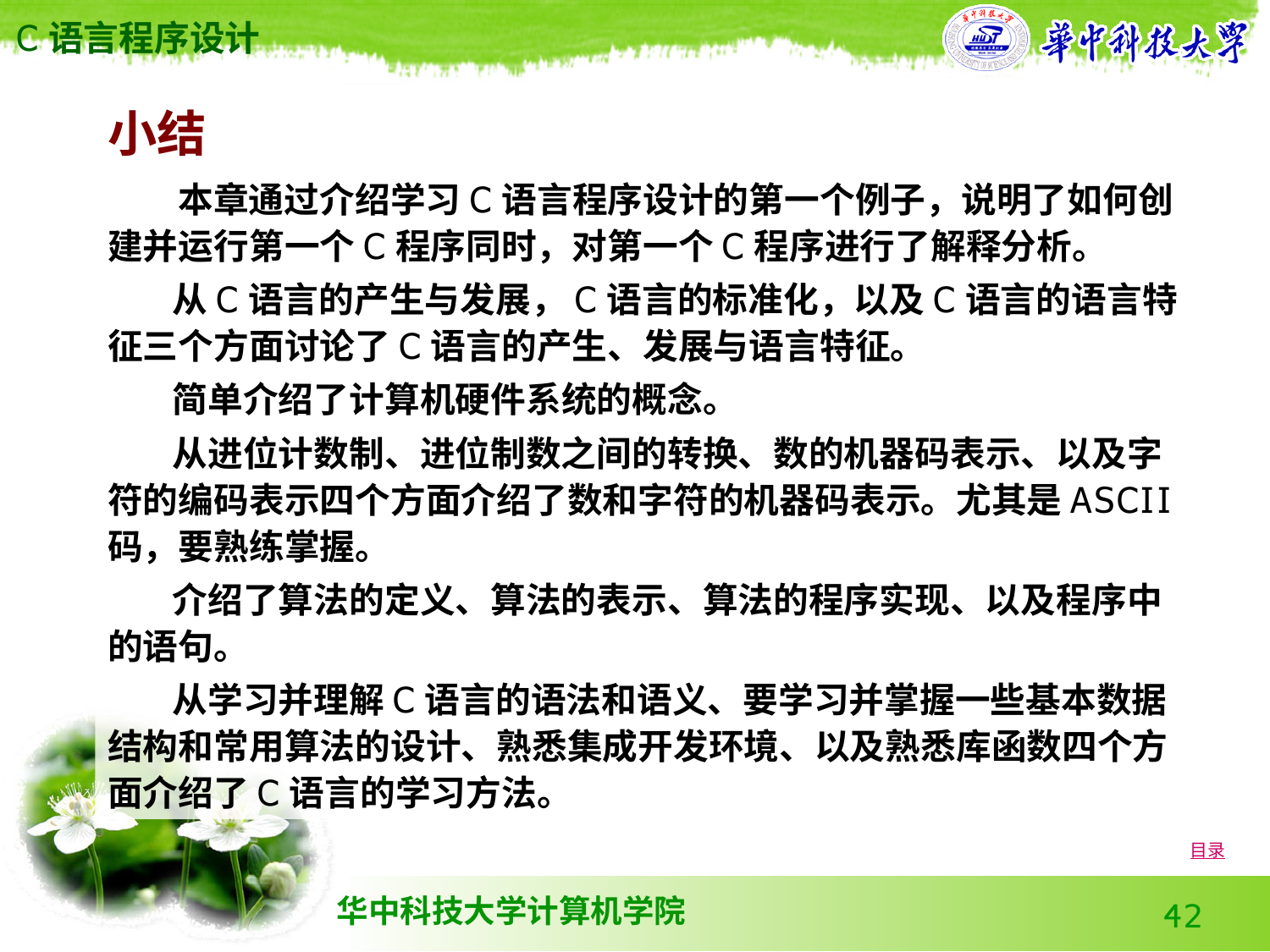

小结
　　本章通过介绍学习C语言程序设计的第一个例子，说明了如何创建并运行第一个C程序同时，对第一个C程序进行了解释分析。
       从C语言的产生与发展，C语言的标准化，以及C语言的语言特征三个方面讨论了C语言的产生、发展与语言特征。
       简单介绍了计算机硬件系统的概念。
       从进位计数制、进位制数之间的转换、数的机器码表示、以及字符的编码表示四个方面介绍了数和字符的机器码表示。尤其是ASCII码，要熟练掌握。
       介绍了算法的定义、算法的表示、算法的程序实现、以及程序中的语句。
       从学习并理解C语言的语法和语义、要学习并掌握一些基本数据结构和常用算法的设计、熟悉集成开发环境、以及熟悉库函数四个方面介绍了C语言的学习方法。
目录
42